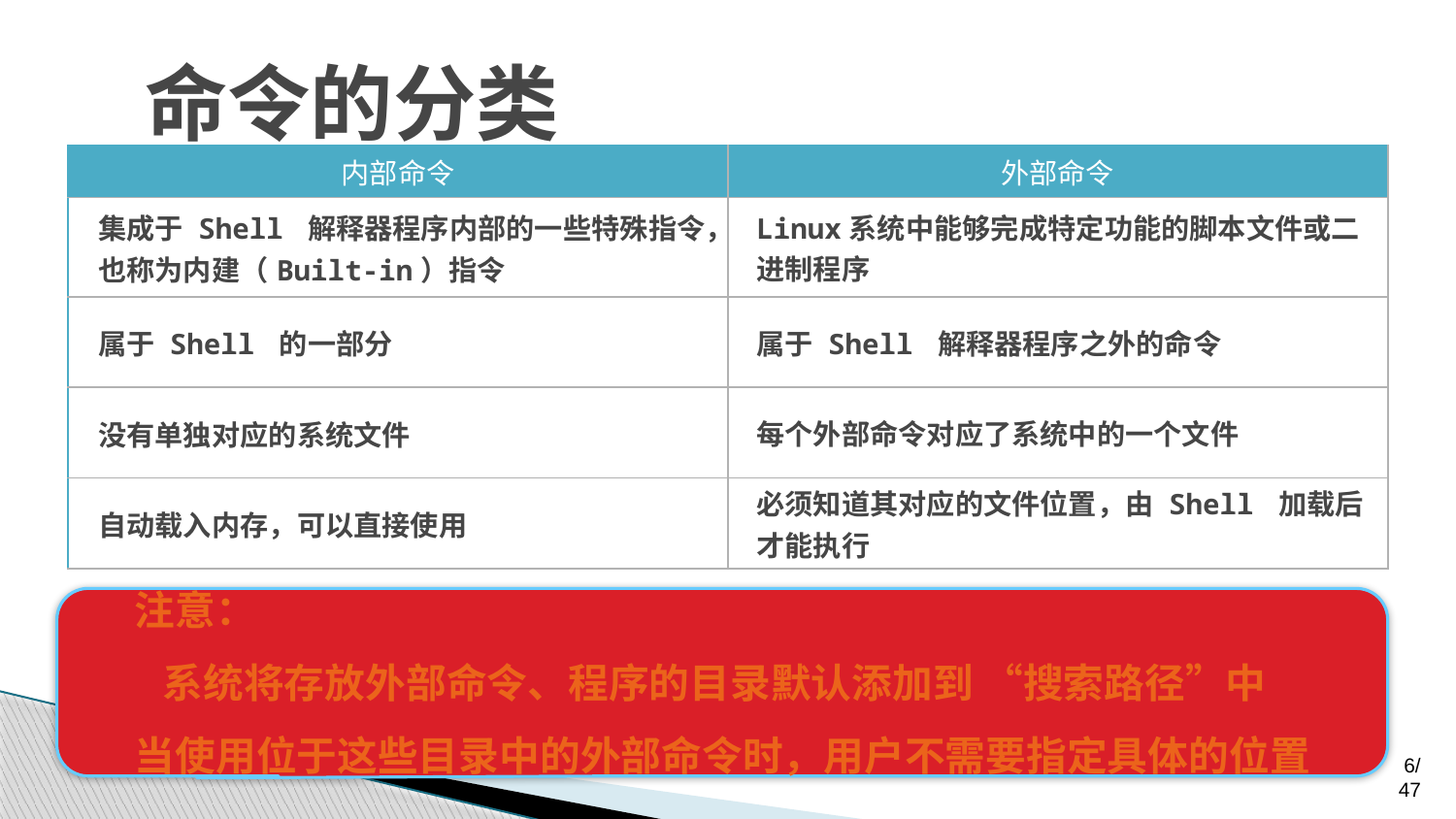

# 命令的分类
| 内部命令 | 外部命令 |
| --- | --- |
| 集成于 Shell 解释器程序内部的一些特殊指令，也称为内建（Built-in）指令 | Linux系统中能够完成特定功能的脚本文件或二进制程序 |
| 属于 Shell 的一部分 | 属于 Shell 解释器程序之外的命令 |
| 没有单独对应的系统文件 | 每个外部命令对应了系统中的一个文件 |
| 自动载入内存，可以直接使用 | 必须知道其对应的文件位置，由 Shell 加载后才能执行 |
注意：
  系统将存放外部命令、程序的目录默认添加到 “搜索路径”中
当使用位于这些目录中的外部命令时，用户不需要指定具体的位置
6/47